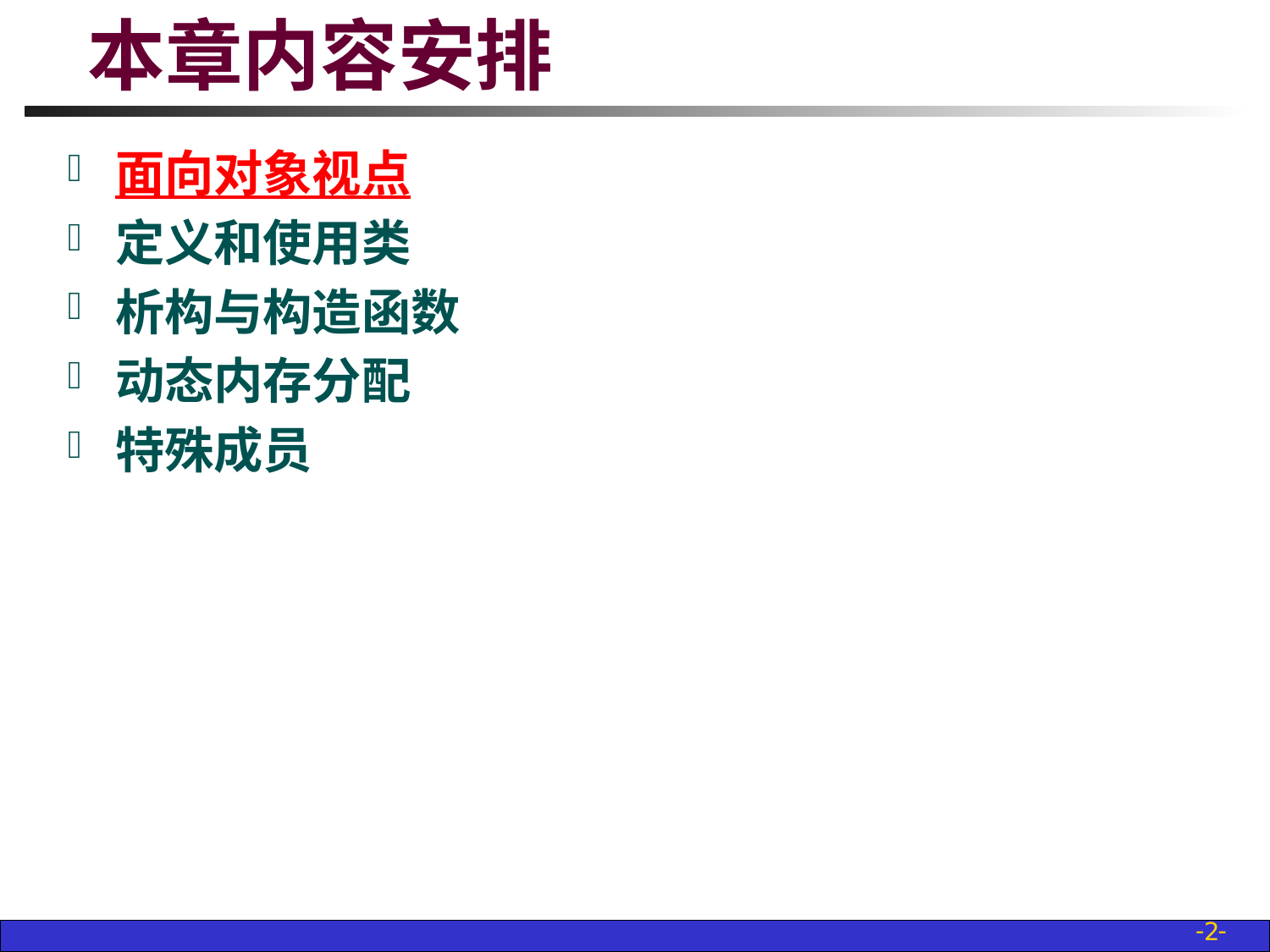

# 本章内容安排
面向对象视点
定义和使用类
析构与构造函数
动态内存分配
特殊成员
-2-